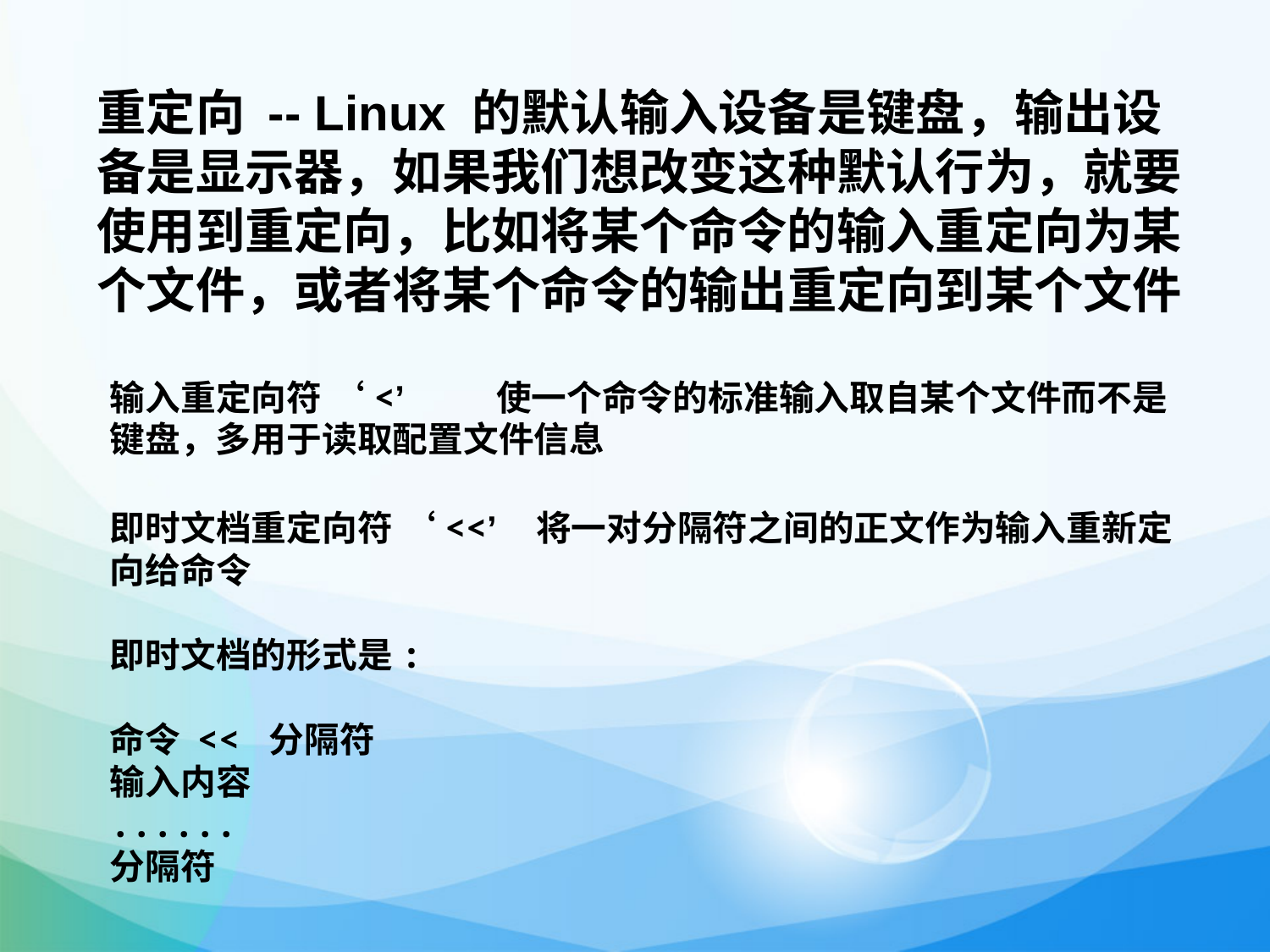

重定向 -- Linux 的默认输入设备是键盘，输出设备是显示器，如果我们想改变这种默认行为，就要使用到重定向，比如将某个命令的输入重定向为某个文件，或者将某个命令的输出重定向到某个文件
输入重定向符 ‘<’     使一个命令的标准输入取自某个文件而不是键盘，多用于读取配置文件信息
即时文档重定向符 ‘<<’  将一对分隔符之间的正文作为输入重新定向给命令

即时文档的形式是:

命令 << 分隔符
输入内容
......
分隔符